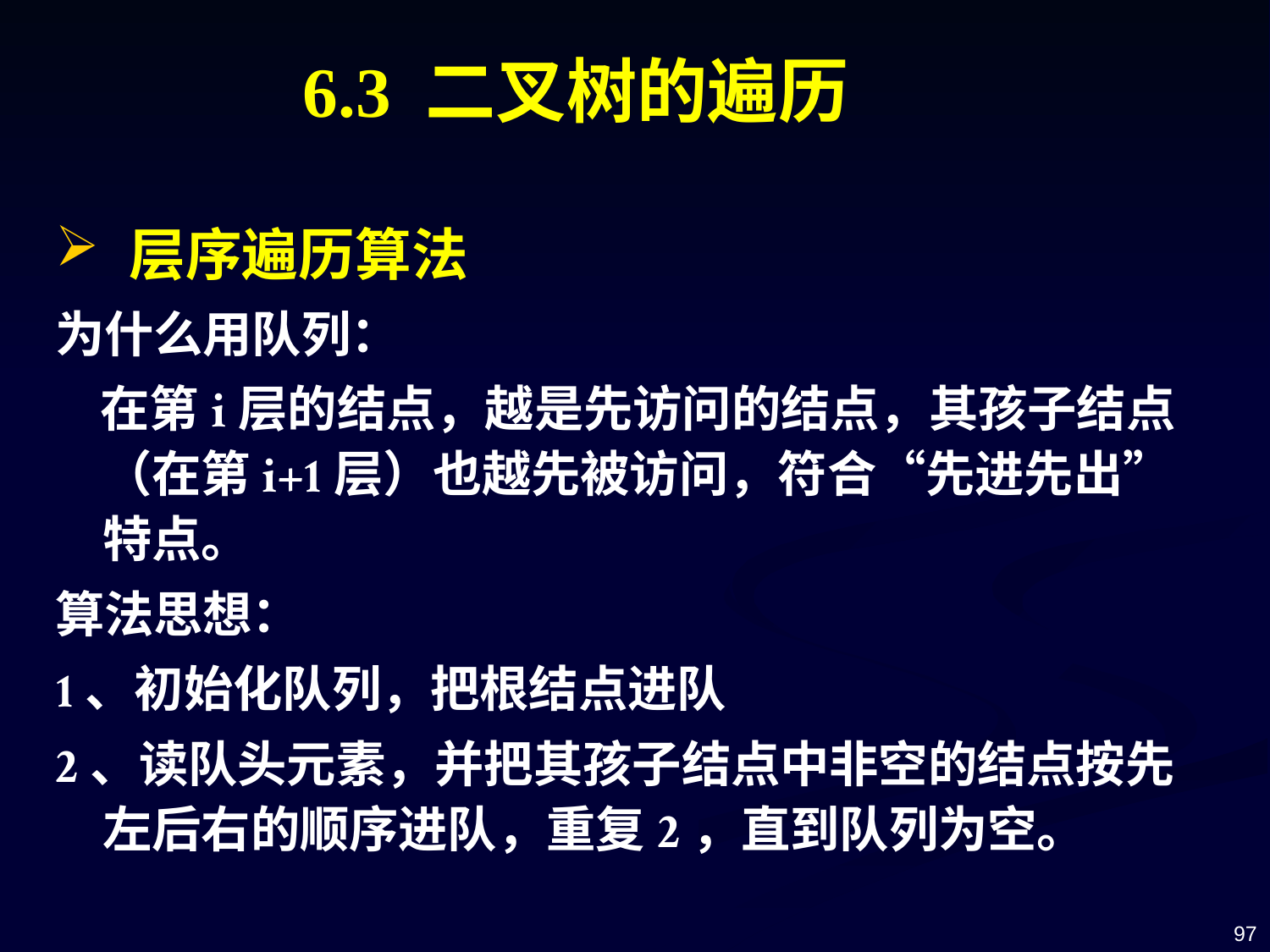

6.3 二叉树的遍历
 层序遍历算法
为什么用队列：
   在第i层的结点，越是先访问的结点，其孩子结点（在第i+1层）也越先被访问，符合“先进先出”特点。
算法思想：
1、初始化队列，把根结点进队
2、读队头元素，并把其孩子结点中非空的结点按先左后右的顺序进队，重复2，直到队列为空。
97